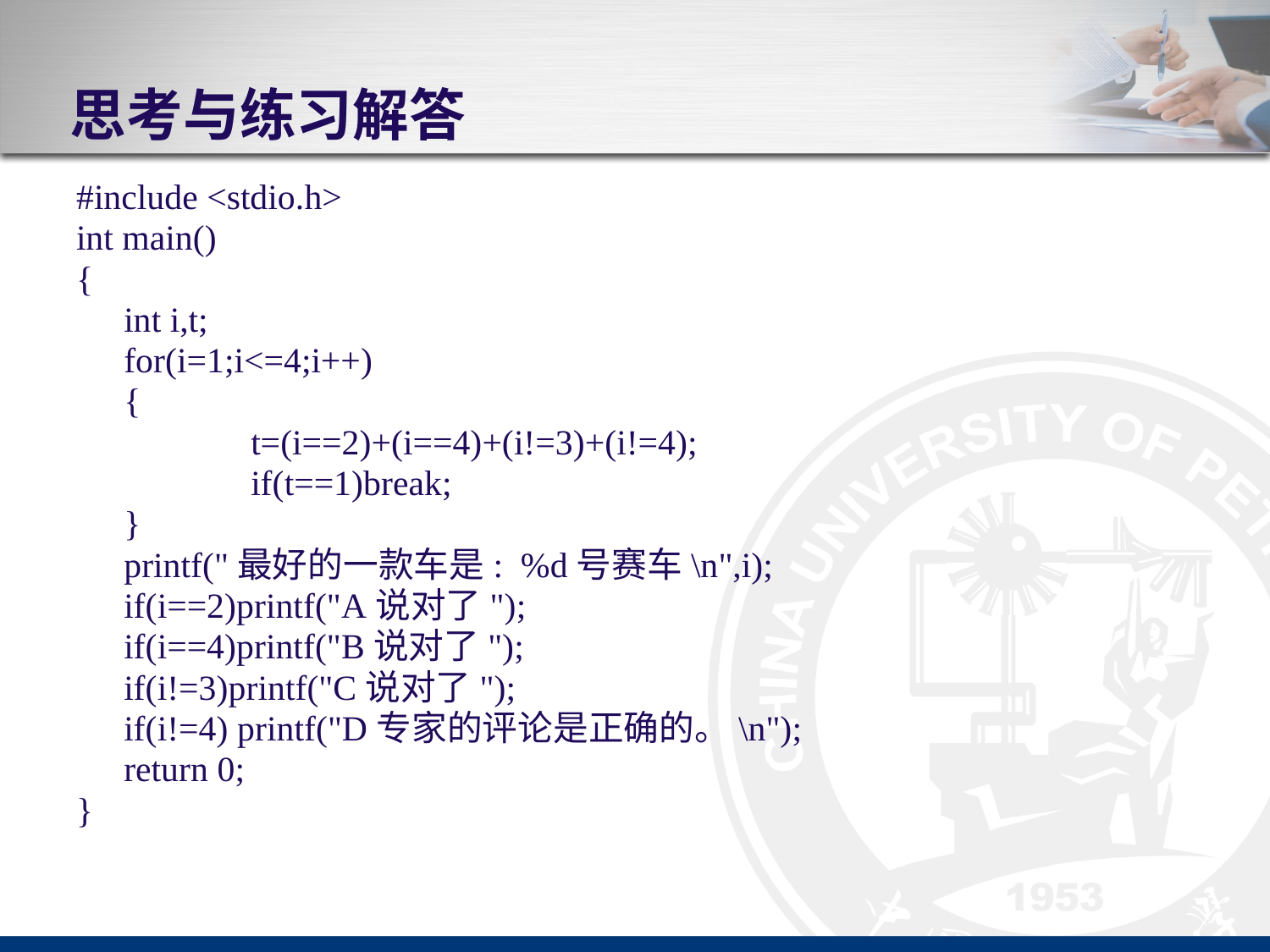

# 思考与练习解答
#include <stdio.h>
int main()
{
	int i,t;
	for(i=1;i<=4;i++)
	{
		t=(i==2)+(i==4)+(i!=3)+(i!=4);
		if(t==1)break;
	}
	printf("最好的一款车是:  %d号赛车\n",i);
	if(i==2)printf("A说对了");
	if(i==4)printf("B说对了");
	if(i!=3)printf("C说对了");
	if(i!=4) printf("D专家的评论是正确的。\n");
	return 0;
}